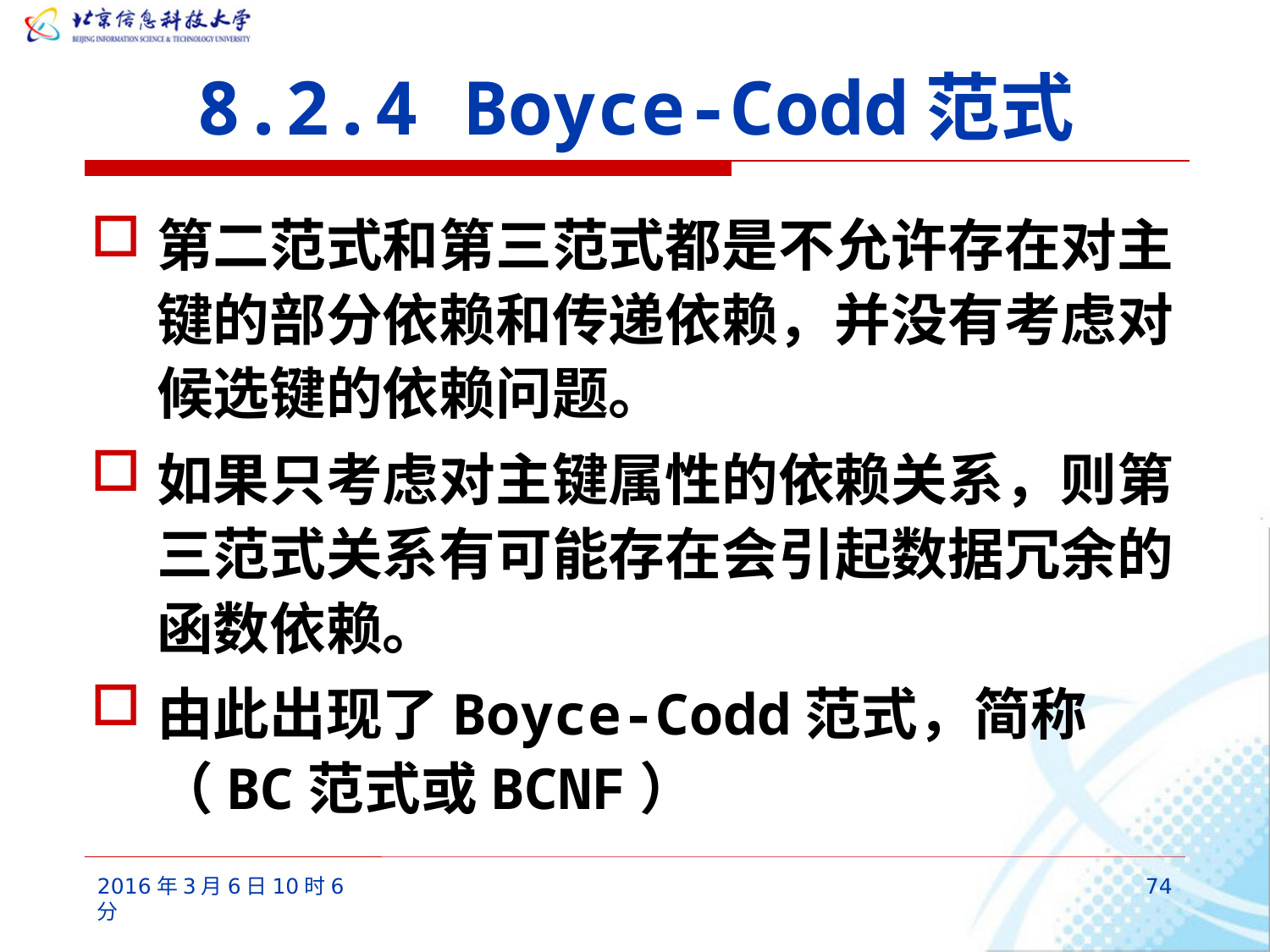

# 8.2.4 Boyce-Codd范式
第二范式和第三范式都是不允许存在对主键的部分依赖和传递依赖，并没有考虑对候选键的依赖问题。
如果只考虑对主键属性的依赖关系，则第三范式关系有可能存在会引起数据冗余的函数依赖。
由此出现了Boyce-Codd范式，简称（BC范式或BCNF）
2016年3月6日10时6分
74